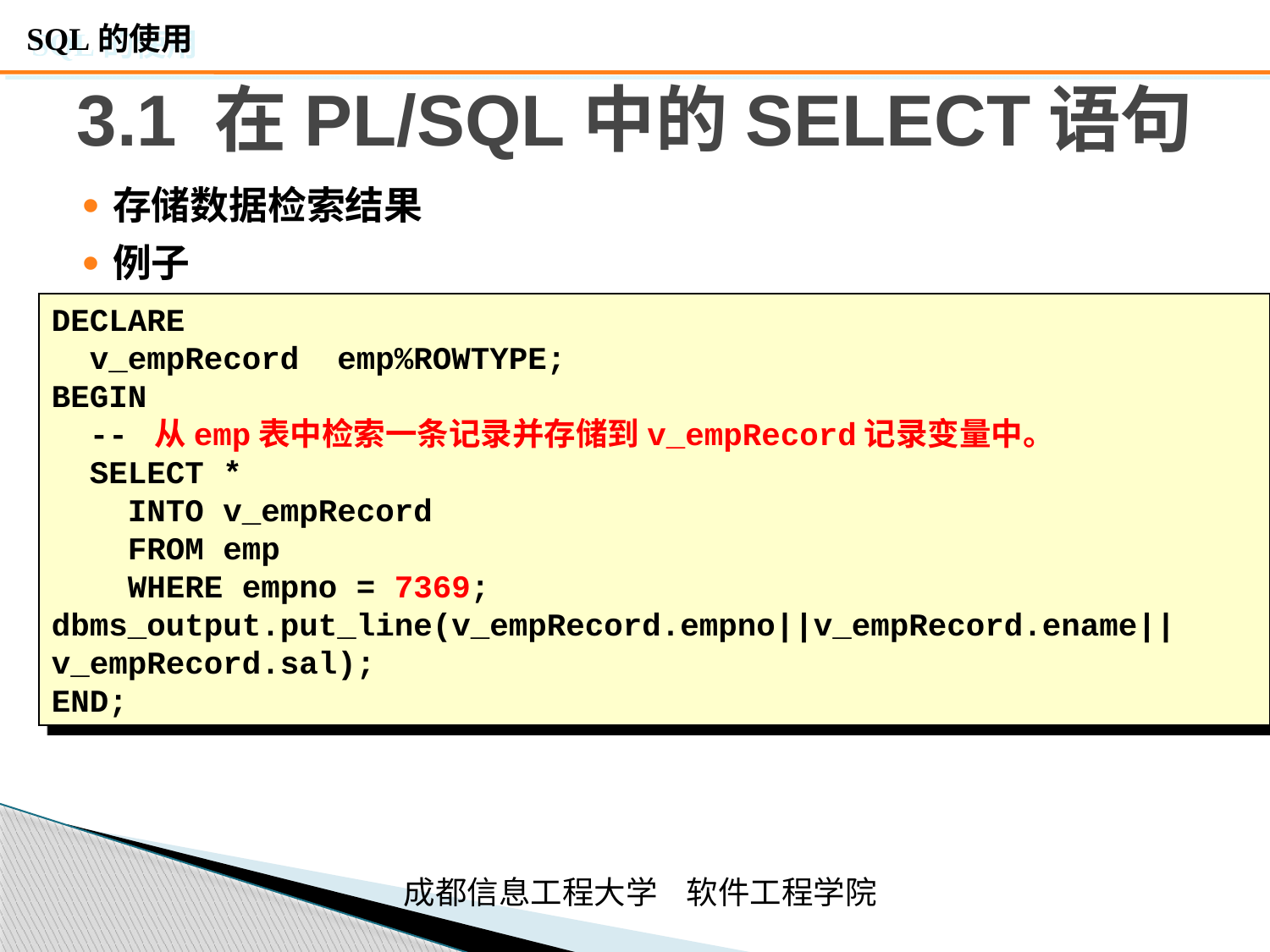

# 3.1 在PL/SQL中的SELECT语句
存储数据检索结果
例子
DECLARE
  v_empRecord  emp%ROWTYPE;
BEGIN
  -- 从emp表中检索一条记录并存储到v_empRecord记录变量中。
  SELECT *
    INTO v_empRecord
    FROM emp
    WHERE empno = 7369;
dbms_output.put_line(v_empRecord.empno||v_empRecord.ename||v_empRecord.sal);
END;